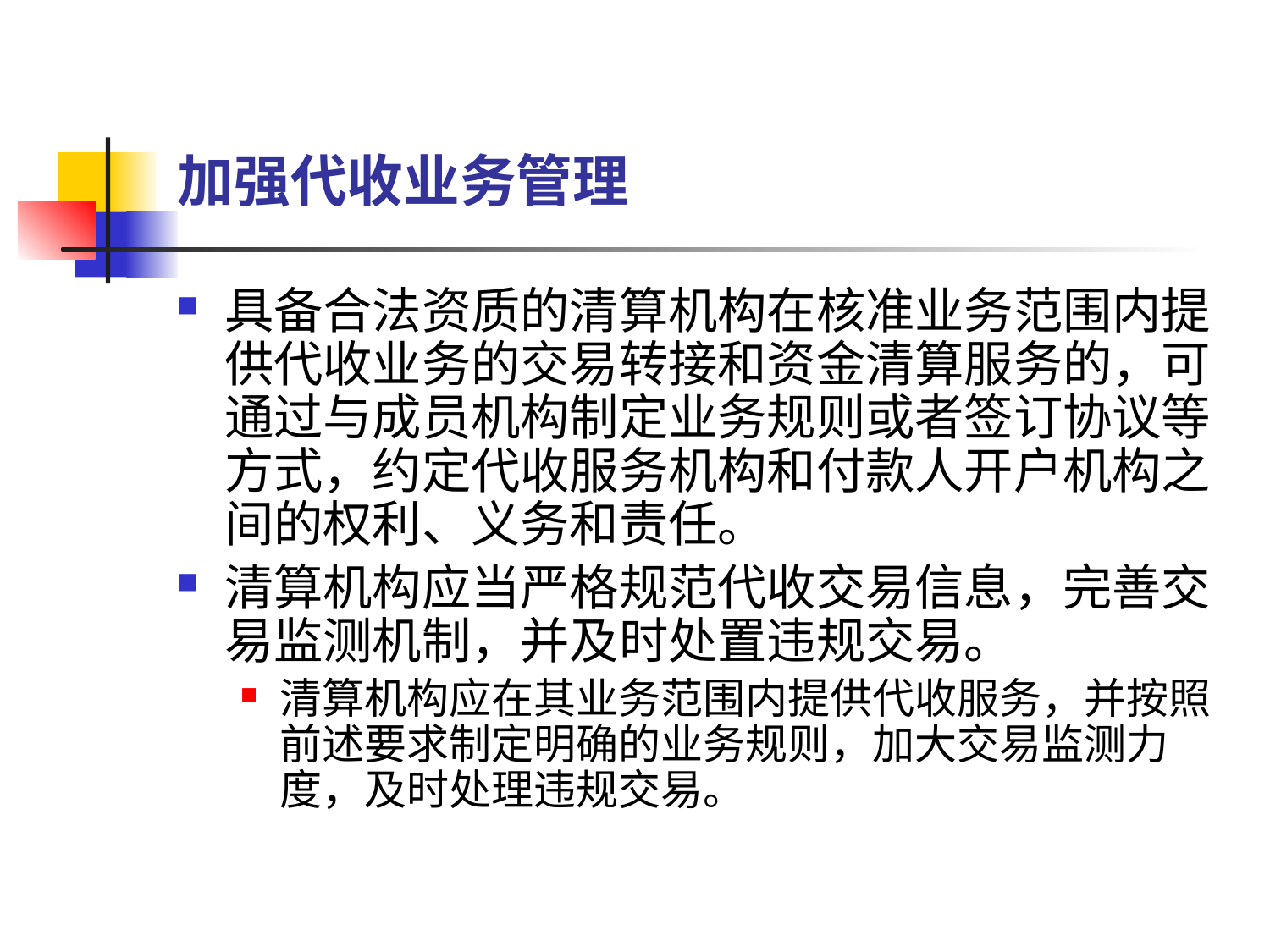

加强代收业务管理
具备合法资质的清算机构在核准业务范围内提供代收业务的交易转接和资金清算服务的，可通过与成员机构制定业务规则或者签订协议等方式，约定代收服务机构和付款人开户机构之间的权利、义务和责任。
清算机构应当严格规范代收交易信息，完善交易监测机制，并及时处置违规交易。
清算机构应在其业务范围内提供代收服务，并按照前述要求制定明确的业务规则，加大交易监测力度，及时处理违规交易。